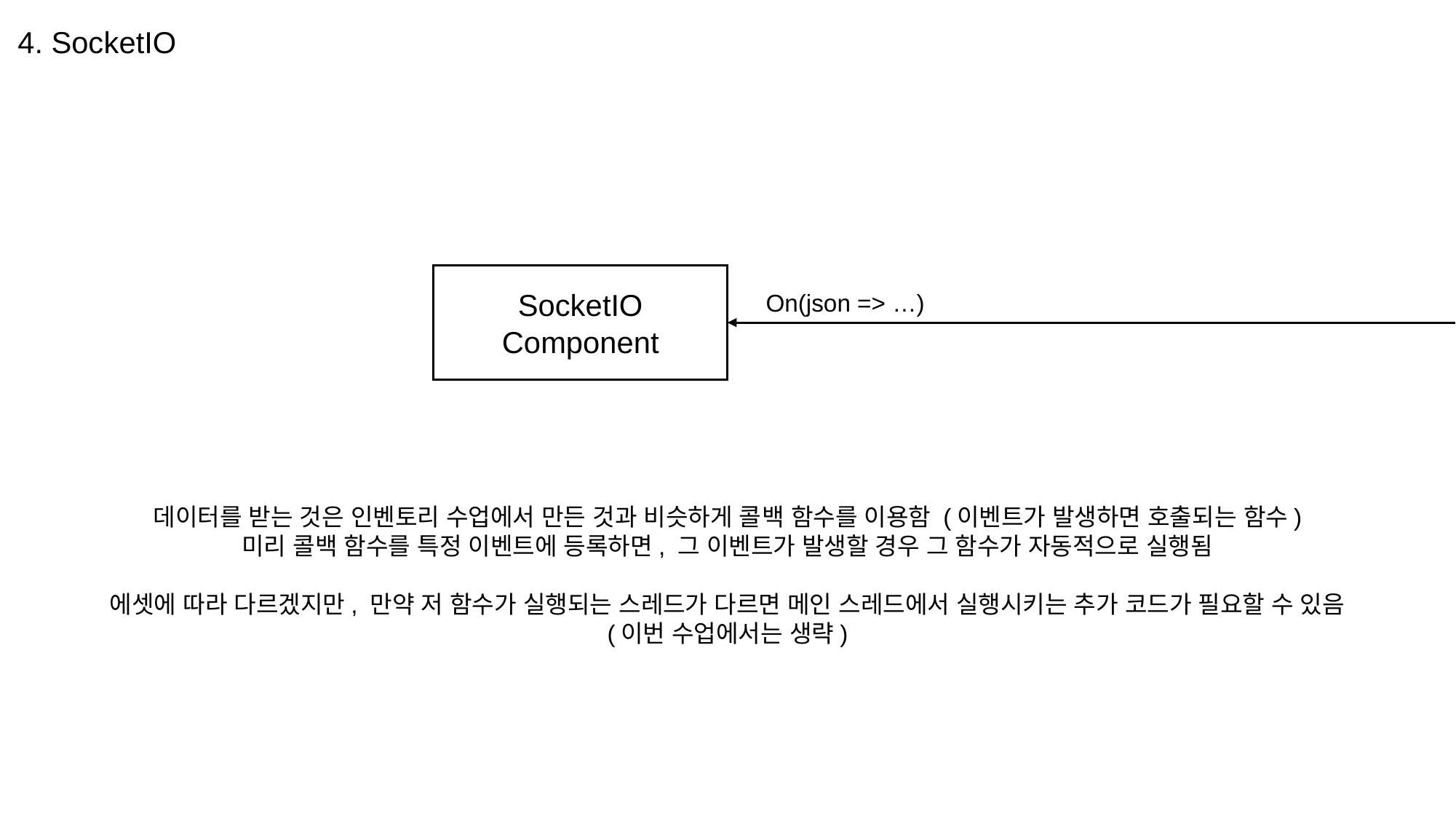

4. SocketIO
SocketIO
Component
On(json => …)
데이터를 받는 것은 인벤토리 수업에서 만든 것과 비슷하게 콜백 함수를 이용함 (이벤트가 발생하면 호출되는 함수)
미리 콜백 함수를 특정 이벤트에 등록하면, 그 이벤트가 발생할 경우 그 함수가 자동적으로 실행됨

에셋에 따라 다르겠지만, 만약 저 함수가 실행되는 스레드가 다르면 메인 스레드에서 실행시키는 추가 코드가 필요할 수 있음
(이번 수업에서는 생략)